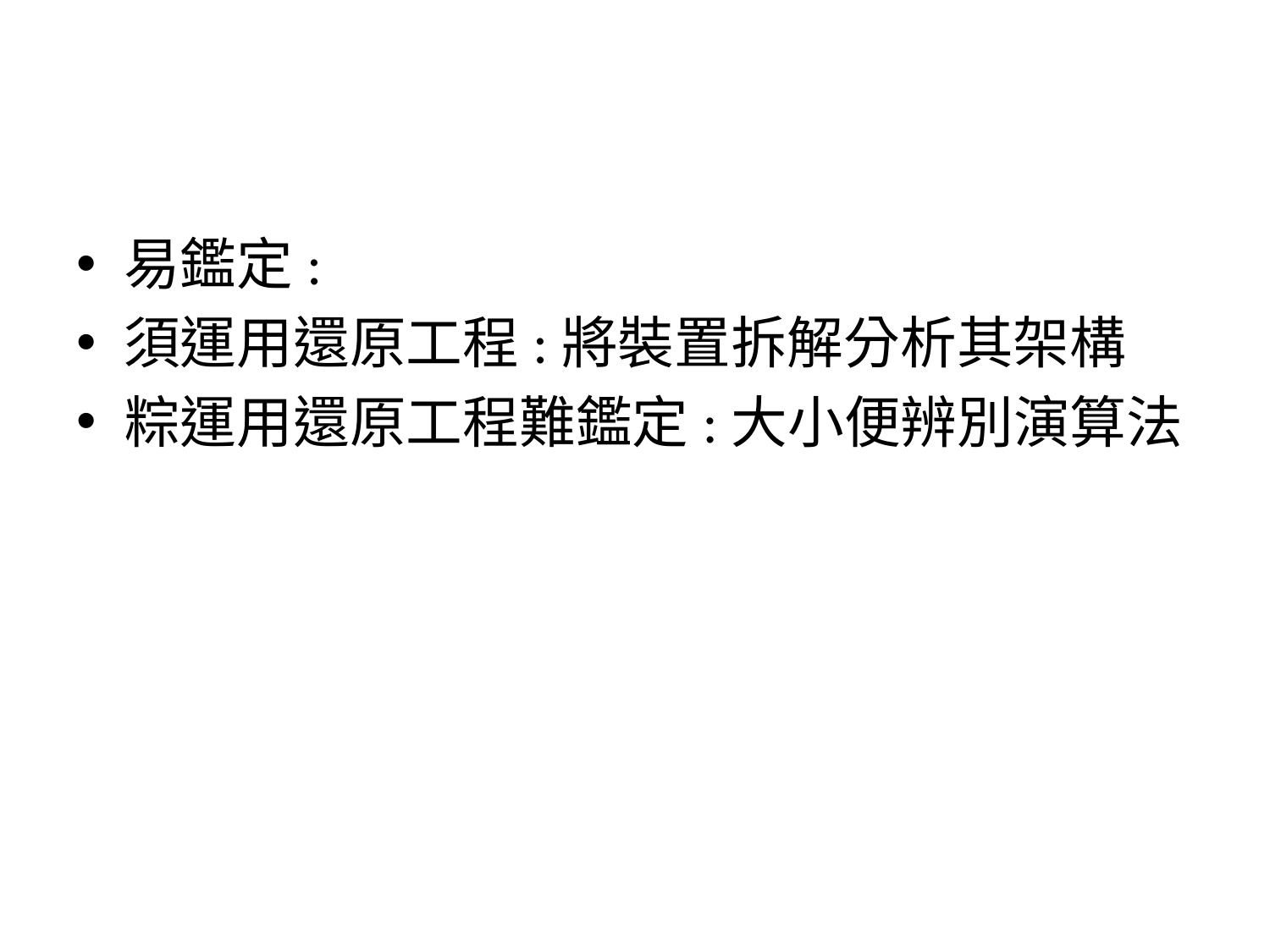

#
易鑑定:
須運用還原工程:將裝置拆解分析其架構
粽運用還原工程難鑑定:大小便辨別演算法